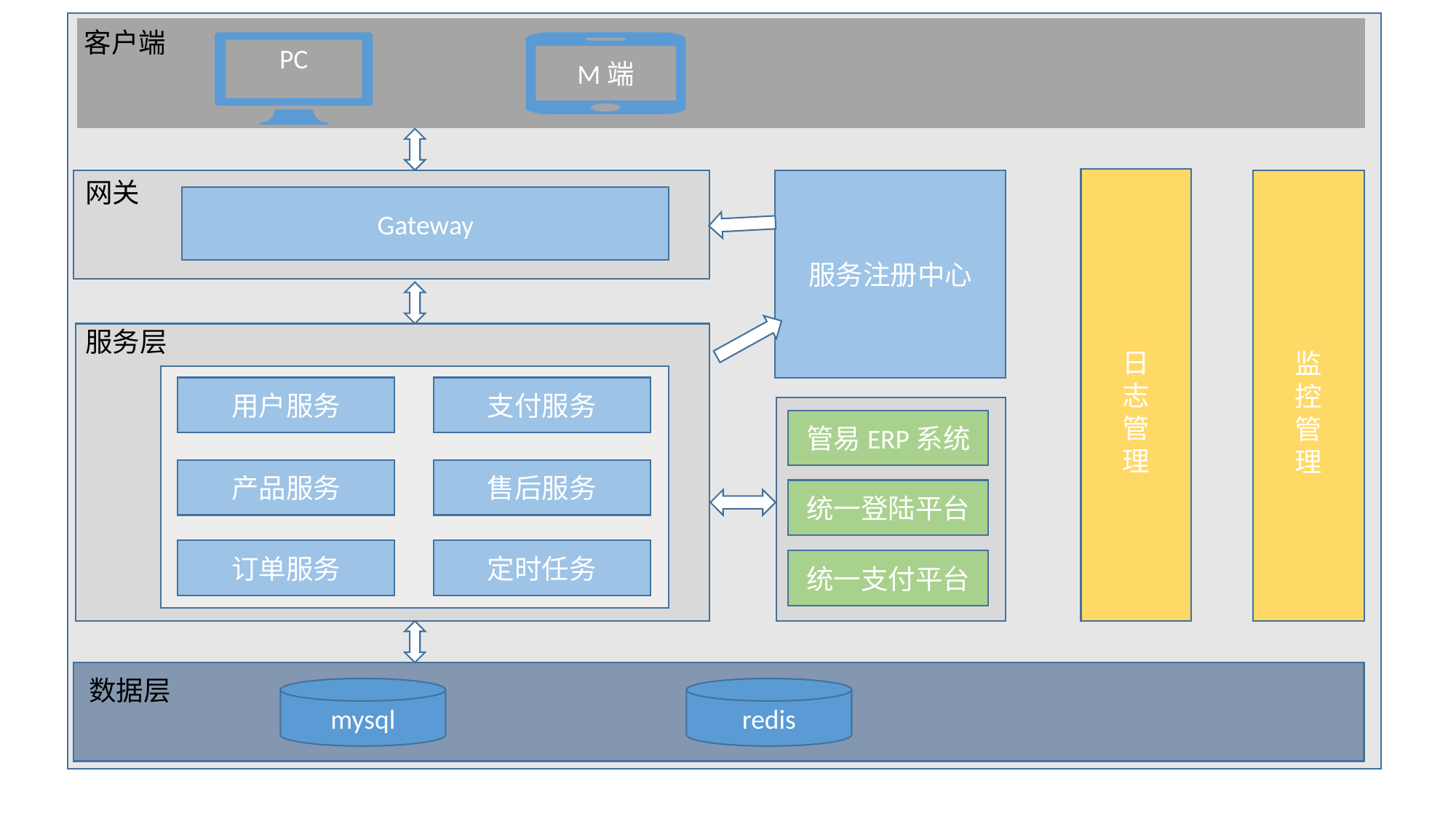

客户端
M端
PC

日
志
管
理

网关
服务注册中心

监
控
管
理
Gateway

服务层

用户服务
支付服务

管易ERP系统
产品服务
售后服务
统一登陆平台

订单服务
定时任务
统一支付平台

数据层
mysql
redis